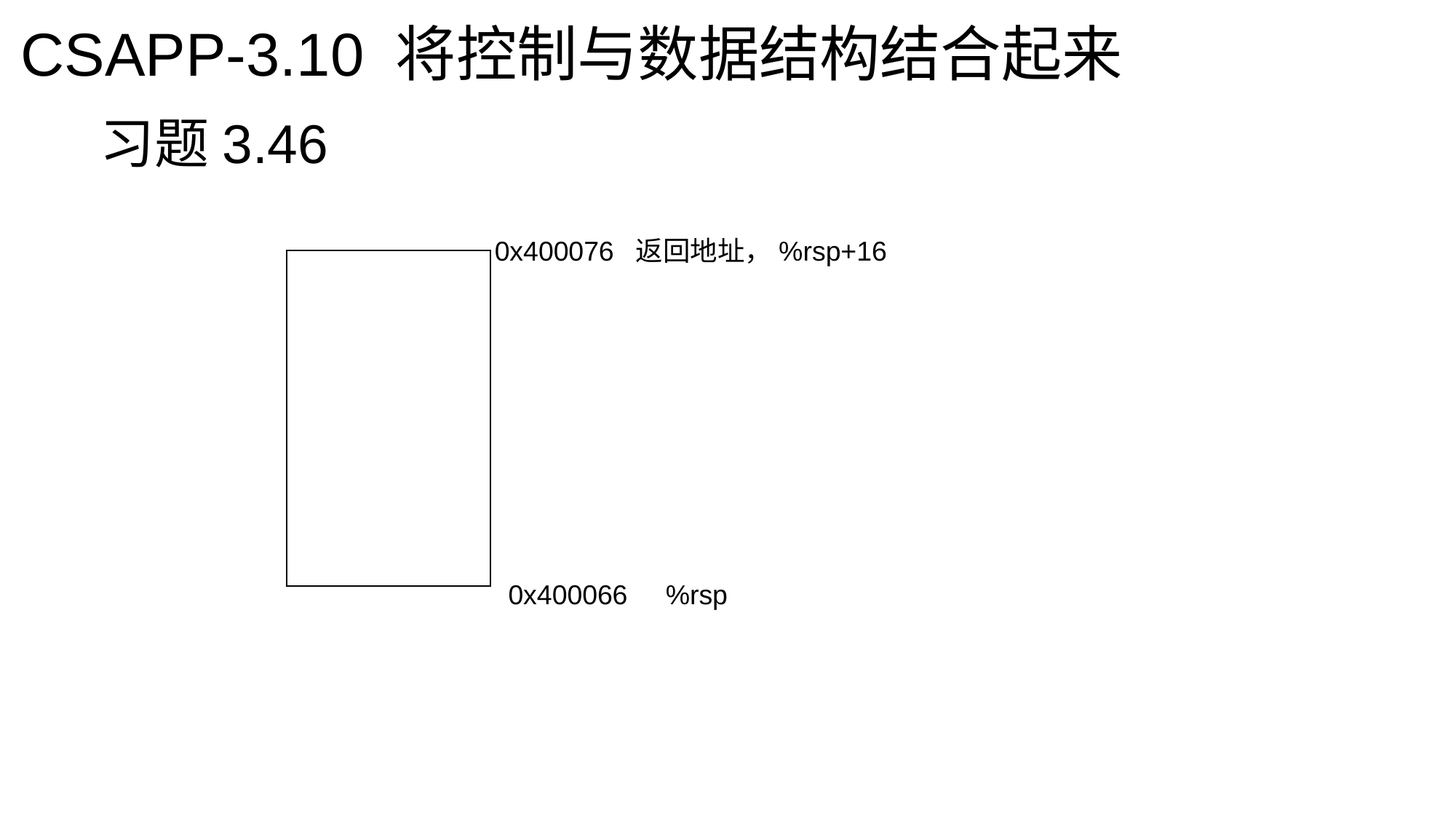

CSAPP-3.10 将控制与数据结构结合起来
# 习题3.46
0x400076  返回地址，%rsp+16

0x400066     %rsp